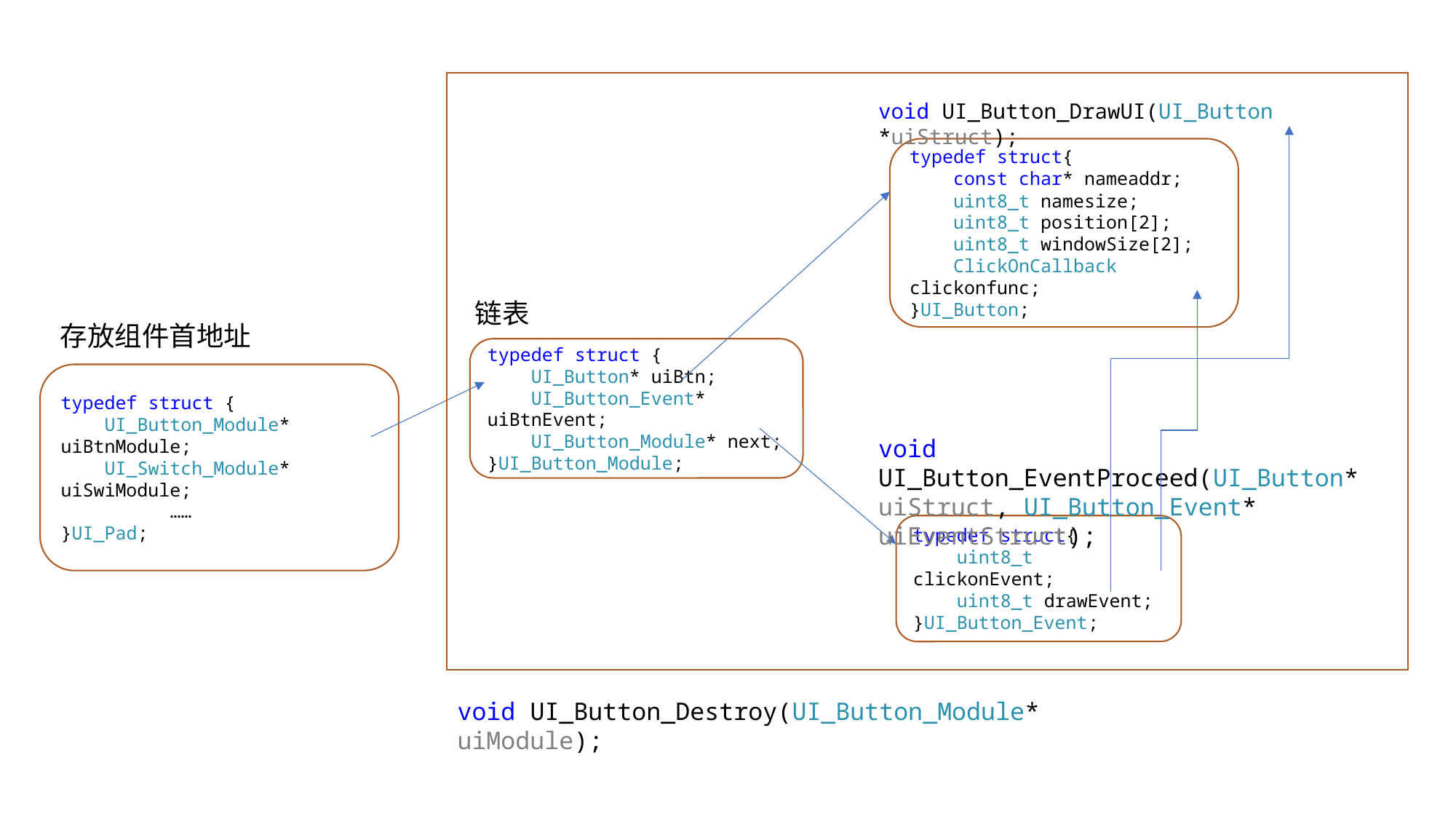

void UI_Button_DrawUI(UI_Button *uiStruct);
typedef struct{
    const char* nameaddr;
    uint8_t namesize;
    uint8_t position[2];
    uint8_t windowSize[2];
    ClickOnCallback clickonfunc;
}UI_Button;
链表
存放组件首地址
typedef struct {
    UI_Button* uiBtn;
    UI_Button_Event* uiBtnEvent;
    UI_Button_Module* next;
}UI_Button_Module;
typedef struct {
    UI_Button_Module* uiBtnModule;
    UI_Switch_Module* uiSwiModule;
    	……
}UI_Pad;
void UI_Button_EventProceed(UI_Button* uiStruct, UI_Button_Event* uiEventStruct);
typedef struct{
    uint8_t clickonEvent;
    uint8_t drawEvent;
}UI_Button_Event;
void UI_Button_Destroy(UI_Button_Module* uiModule);